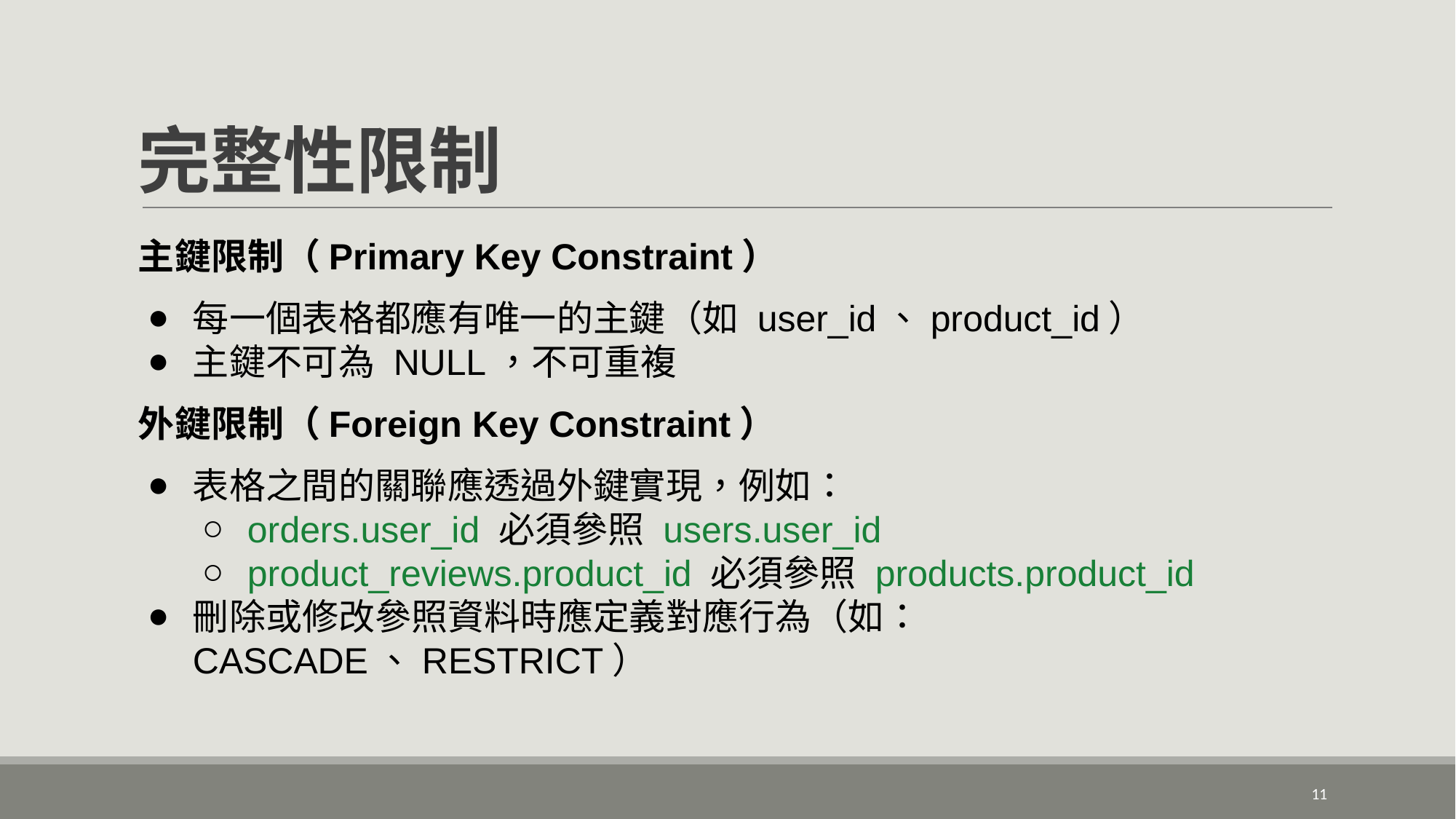

# 完整性限制
主鍵限制（Primary Key Constraint）
每一個表格都應有唯一的主鍵（如 user_id、product_id）
主鍵不可為 NULL，不可重複
外鍵限制（Foreign Key Constraint）
表格之間的關聯應透過外鍵實現，例如：
orders.user_id 必須參照 users.user_id
product_reviews.product_id 必須參照 products.product_id
刪除或修改參照資料時應定義對應行為（如：CASCADE、RESTRICT）
11